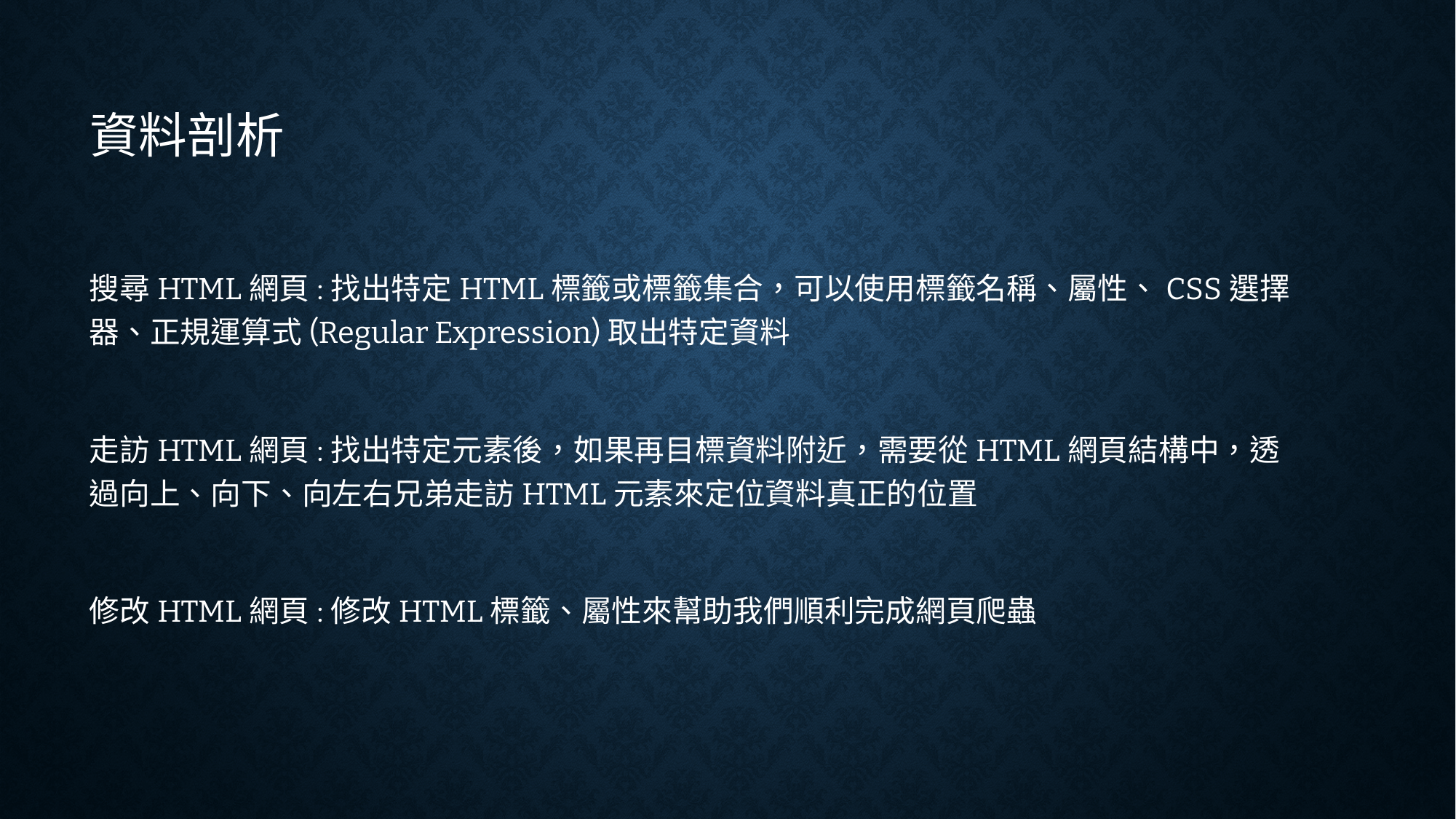

資料剖析
搜尋HTML網頁:找出特定HTML標籤或標籤集合，可以使用標籤名稱、屬性、CSS選擇器、正規運算式(Regular Expression)取出特定資料

走訪HTML網頁:找出特定元素後，如果再目標資料附近，需要從HTML網頁結構中，透過向上、向下、向左右兄弟走訪HTML元素來定位資料真正的位置

修改HTML網頁:修改HTML標籤、屬性來幫助我們順利完成網頁爬蟲